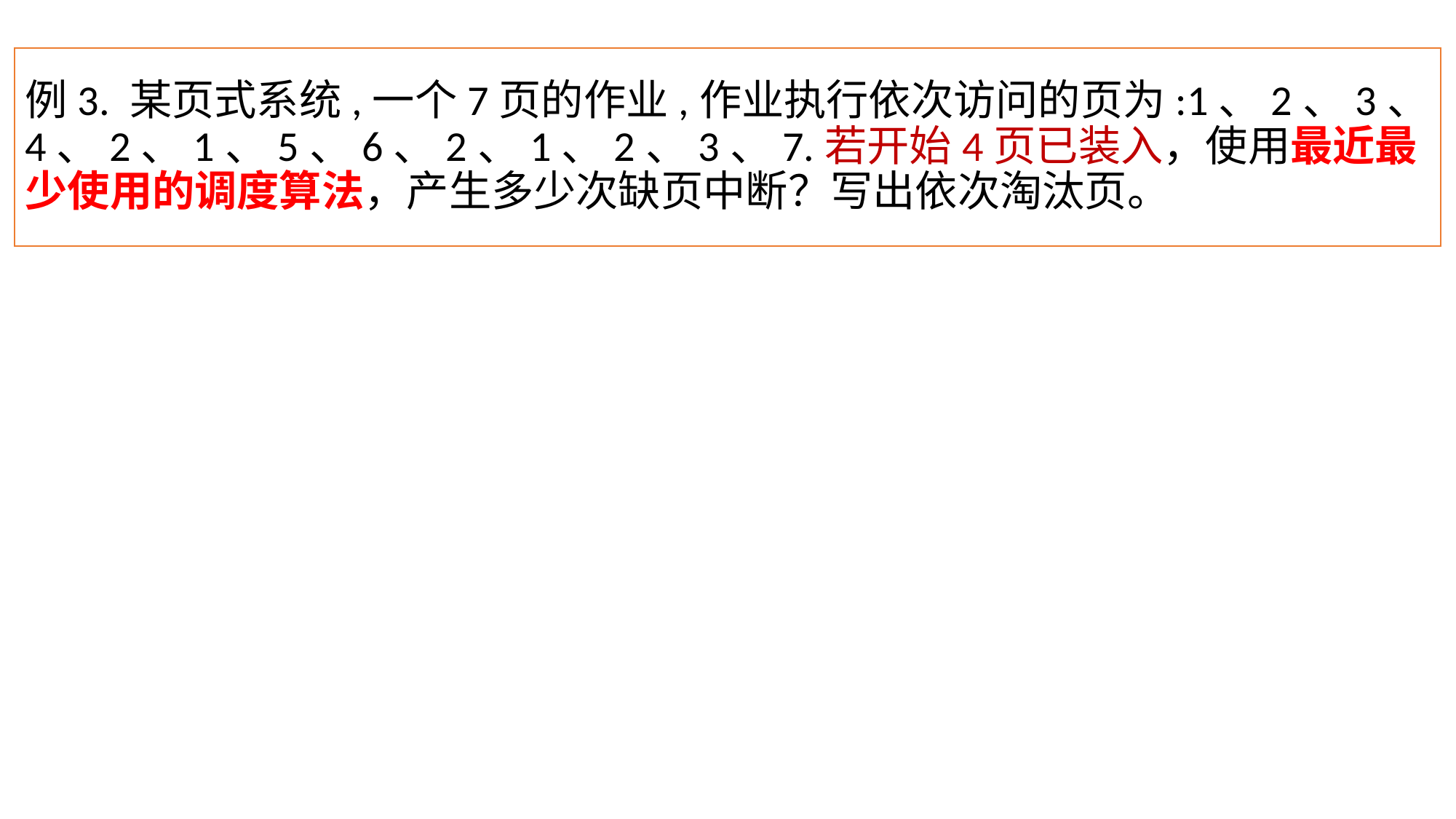

# 例3. 某页式系统,一个7页的作业,作业执行依次访问的页为:1、2、3、4、2、1、5、6、2、1、2、3、7.若开始4页已装入，使用最近最少使用的调度算法，产生多少次缺页中断？写出依次淘汰页。